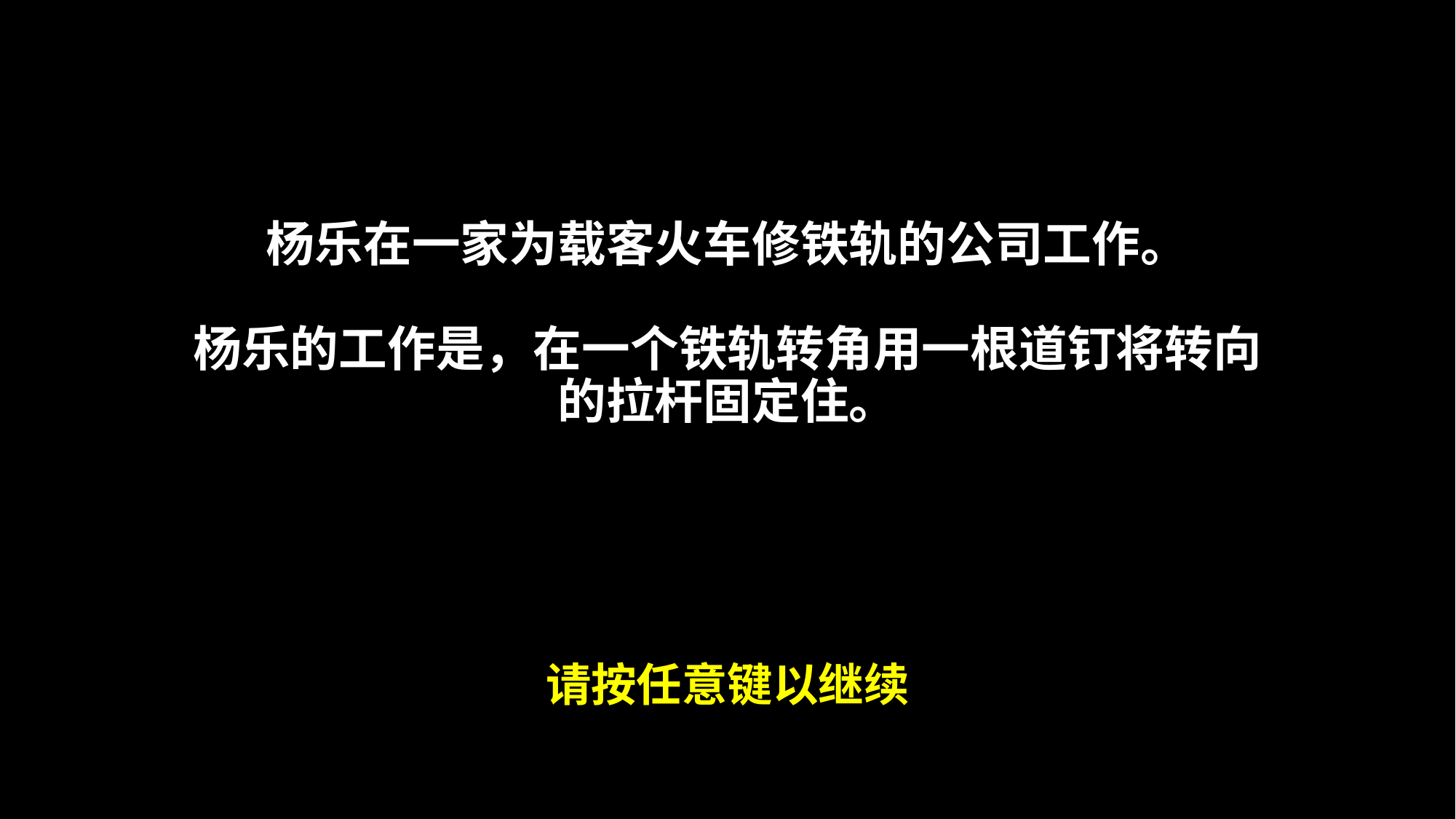

# 杨乐在一家为载客火车修铁轨的公司工作。 杨乐的工作是，在一个铁轨转角用一根道钉将转向的拉杆固定住。
请按任意键以继续